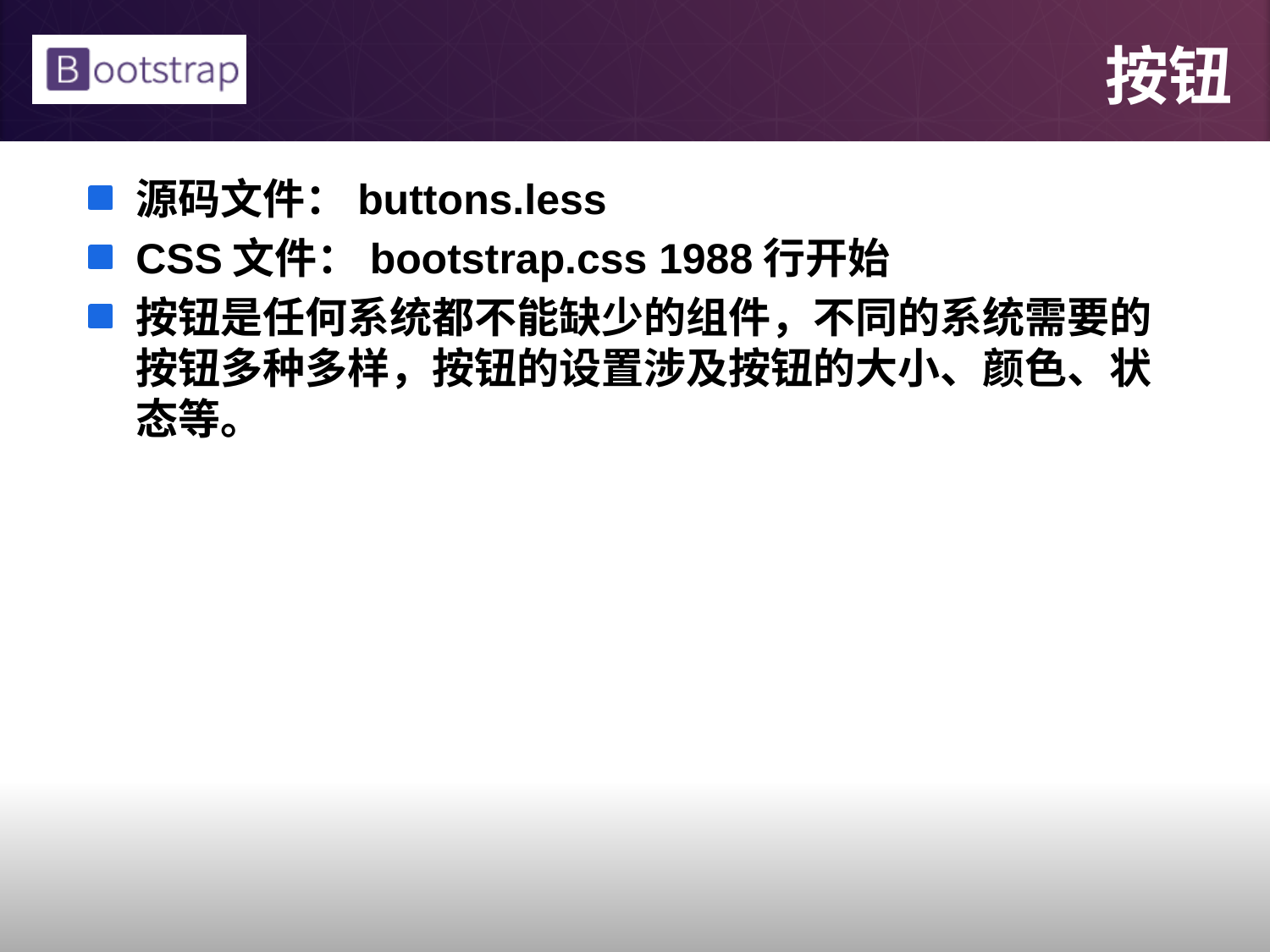

# 按钮
源码文件：buttons.less
CSS文件：bootstrap.css 1988行开始
按钮是任何系统都不能缺少的组件，不同的系统需要的按钮多种多样，按钮的设置涉及按钮的大小、颜色、状态等。